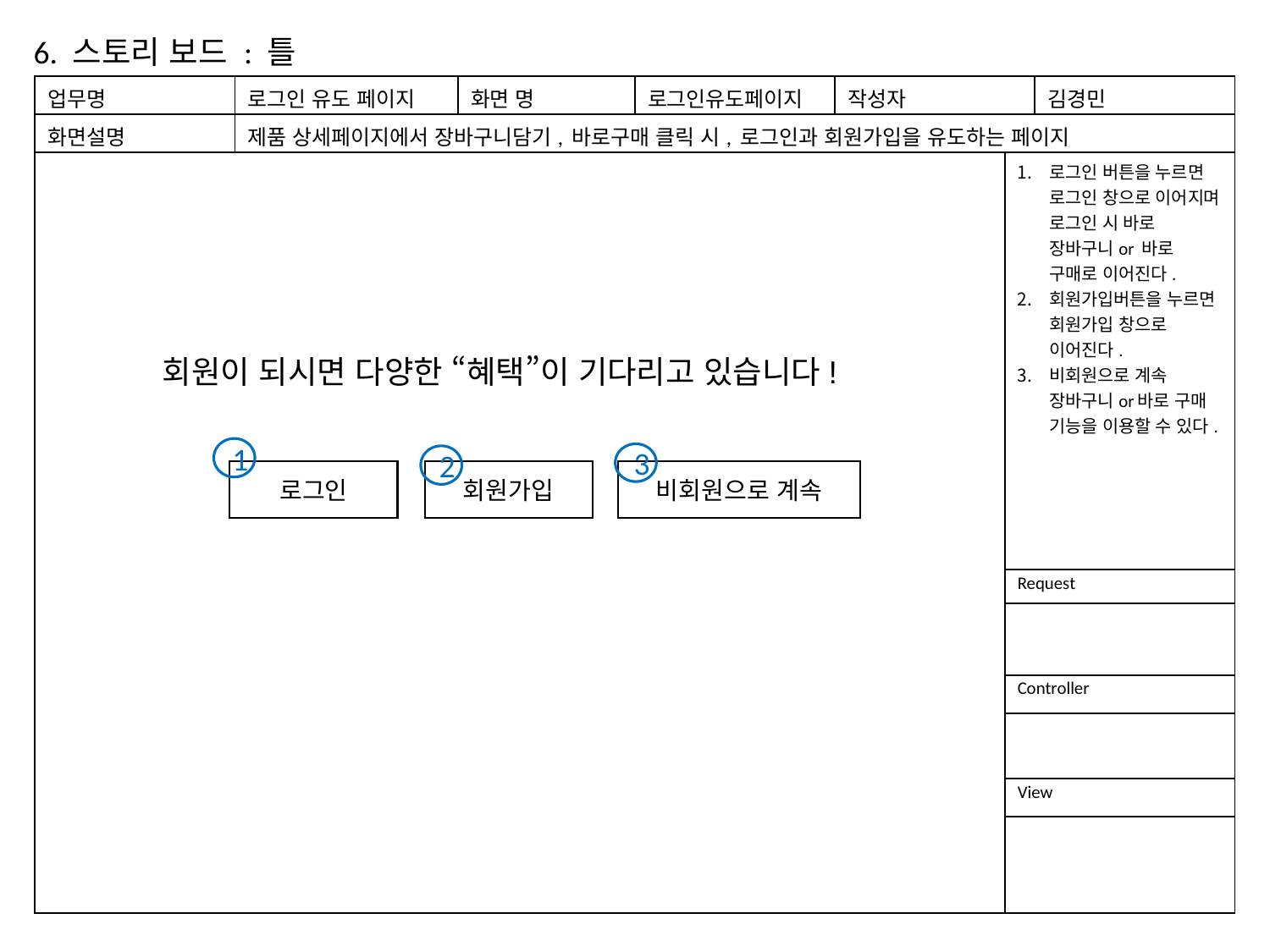

6. 스토리 보드 : 틀

| 업무명 | 로그인 유도 페이지 | 화면 명 | 로그인유도페이지 | 작성자 |  | 김경민 |
| --- | --- | --- | --- | --- | --- | --- |
| 화면설명 | 제품 상세페이지에서 장바구니담기, 바로구매 클릭 시, 로그인과 회원가입을 유도하는 페이지 |  |  |  |  |  |
|  |  |  |  |  | 로그인 버튼을 누르면 로그인 창으로 이어지며 로그인 시 바로 장바구니or 바로 구매로 이어진다. 회원가입버튼을 누르면 회원가입 창으로 이어진다. 비회원으로 계속 장바구니or바로 구매 기능을 이용할 수 있다. |  |
|  |  |  |  |  | Request |  |
|  |  |  |  |  |  |  |
|  |  |  |  |  | Controller |  |
|  |  |  |  |  |  |  |
|  |  |  |  |  | View |  |
|  |  |  |  |  |  |  |
회원이 되시면 다양한 “혜택”이 기다리고 있습니다!
1
3
2
로그인
회원가입
비회원으로 계속